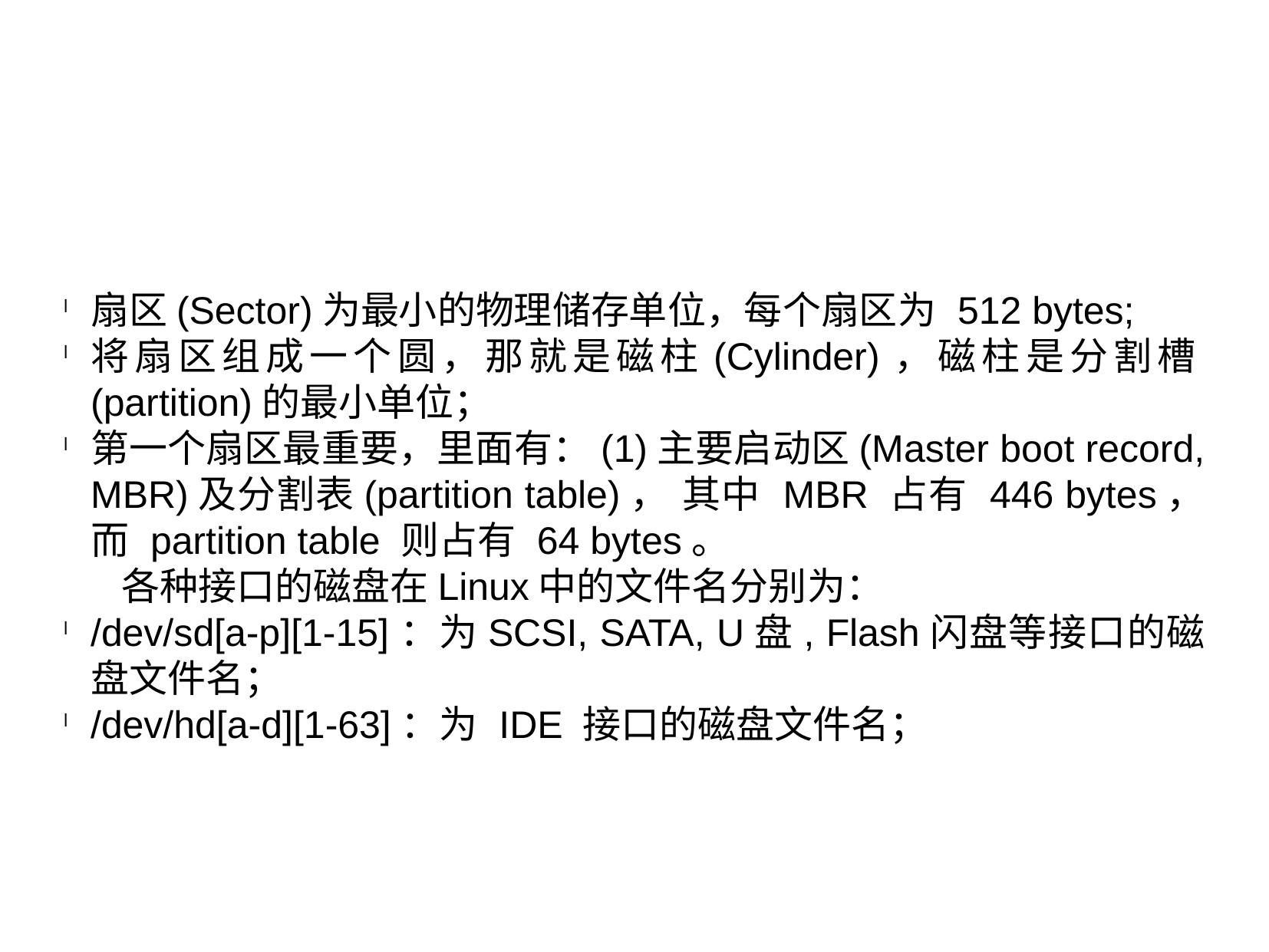

扇区(Sector)为最小的物理储存单位，每个扇区为 512 bytes;
将扇区组成一个圆，那就是磁柱(Cylinder)，磁柱是分割槽(partition)的最小单位；
第一个扇区最重要，里面有：(1)主要启动区(Master boot record, MBR)及分割表(partition table)， 其中 MBR 占有 446 bytes，而 partition table 则占有 64 bytes。
    各种接口的磁盘在Linux中的文件名分别为：
/dev/sd[a-p][1-15]：为SCSI, SATA, U盘, Flash闪盘等接口的磁盘文件名；
/dev/hd[a-d][1-63]：为 IDE 接口的磁盘文件名；